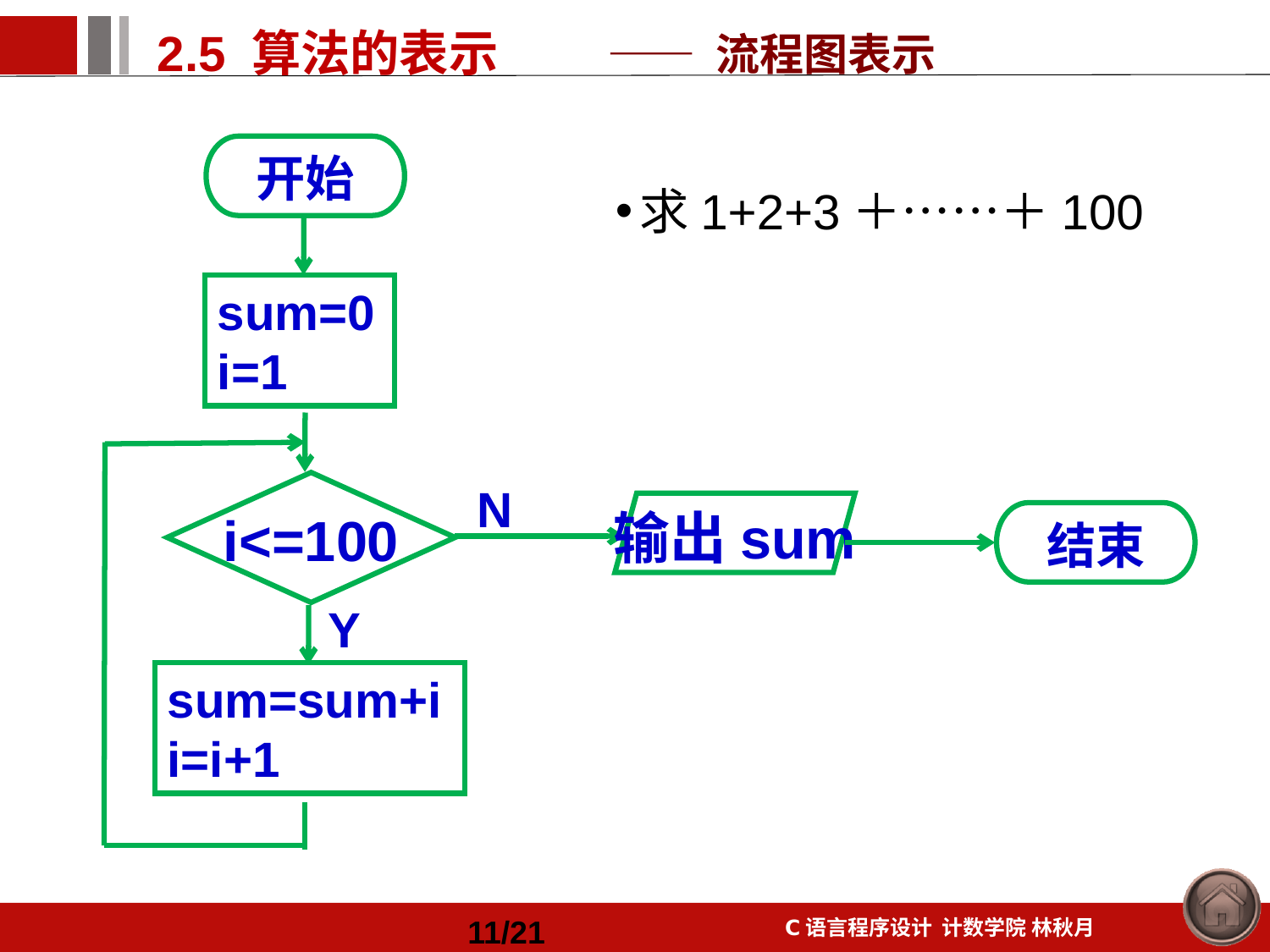

—— 流程图表示
开始
求1+2+3＋……＋100
sum=0
i=1
i<=100
N
输出sum
结束
Y
sum=sum+i
i=i+1